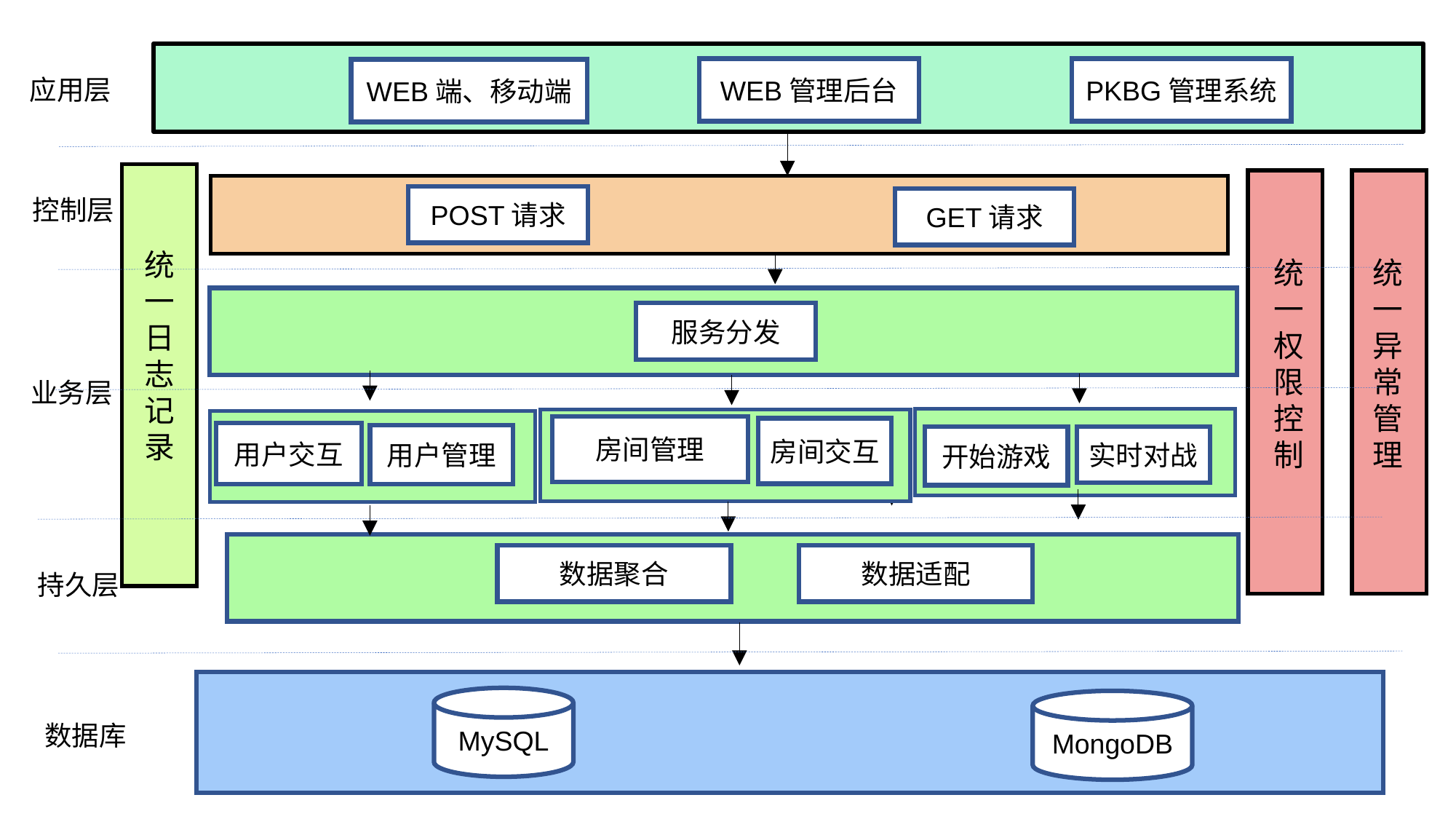

WEB管理后台
PKBG管理系统
WEB端、移动端
应用层

POST请求
控制层
GET请求
统一日志记录
统一权限控制
统一异常管理

服务分发
业务层

房间管理
房间交互
用户交互
用户管理
开始游戏
实时对战

数据聚合
数据适配
持久层

MySQL
MongoDB
数据库